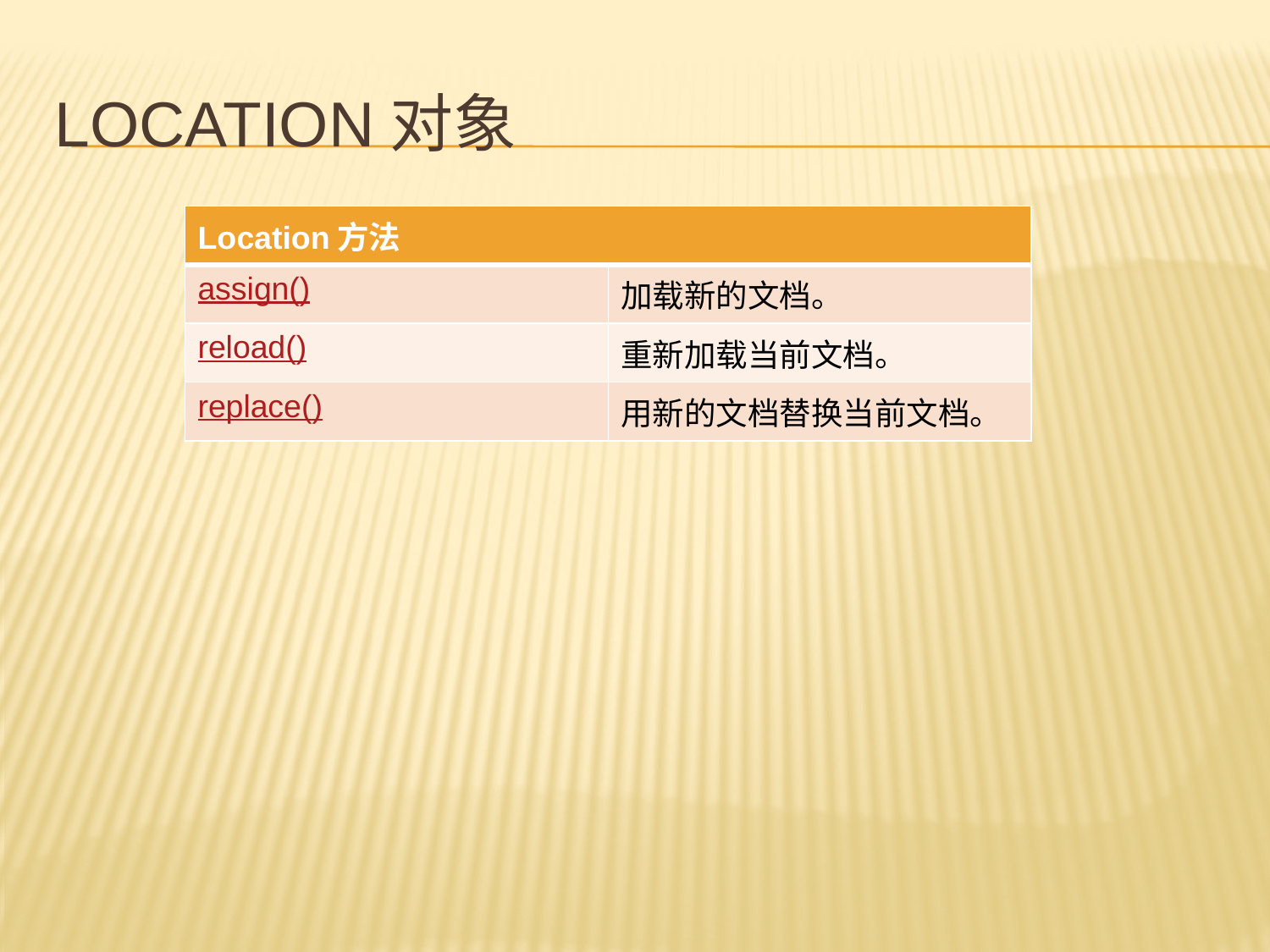

# LOCATION对象
| Location方法 |  |
| --- | --- |
| assign() | 加载新的文档。 |
| reload() | 重新加载当前文档。 |
| replace() | 用新的文档替换当前文档。 |